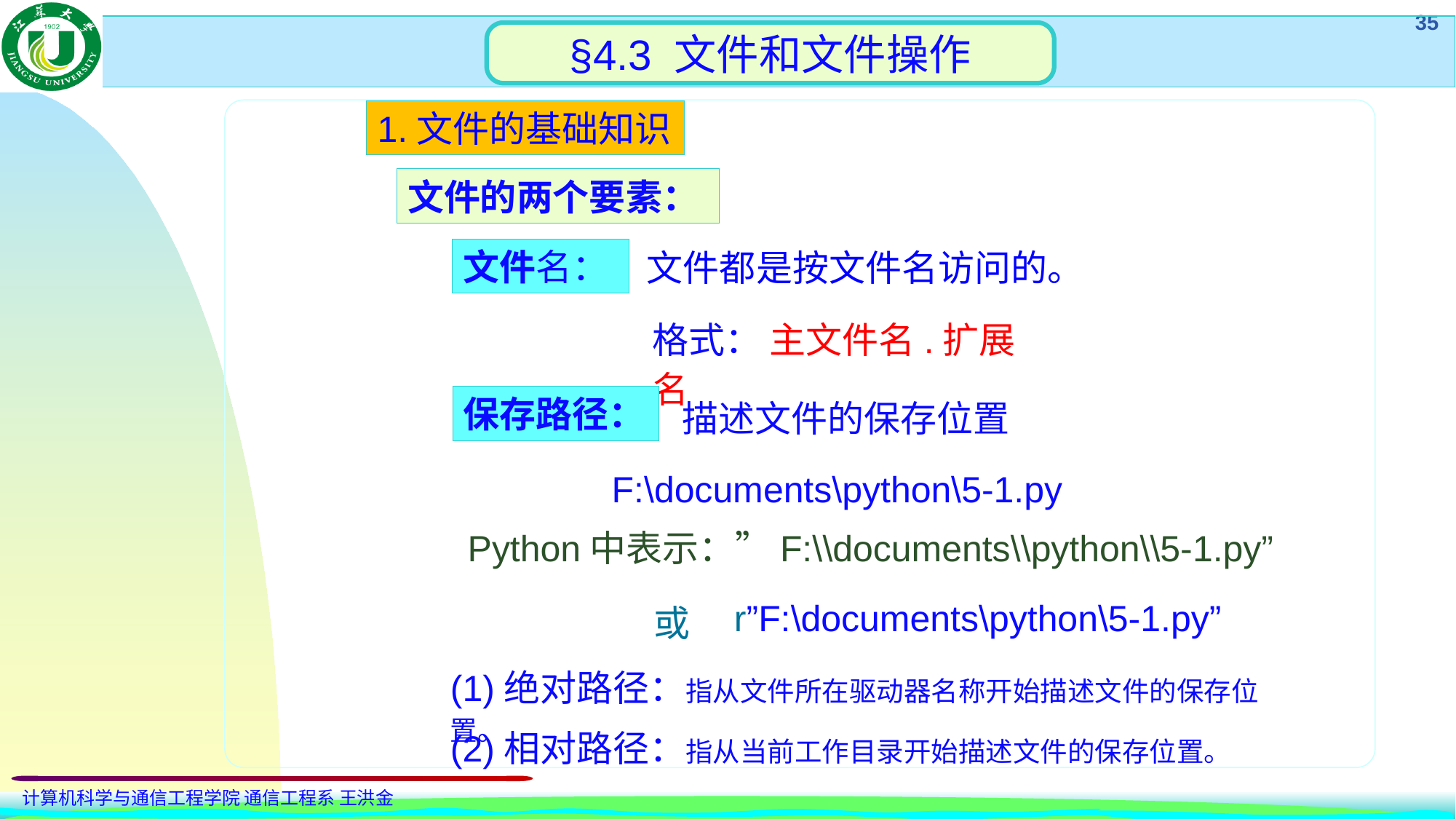

§4.3 文件和文件操作
1.文件的基础知识
文件的两个要素：
文件都是按文件名访问的。
文件名：
格式： 主文件名.扩展名
描述文件的保存位置
保存路径：
F:\documents\python\5-1.py
Python中表示：”F:\\documents\\python\\5-1.py”
r”F:\documents\python\5-1.py”
或
(1)绝对路径：指从文件所在驱动器名称开始描述文件的保存位置。
(2)相对路径：指从当前工作目录开始描述文件的保存位置。